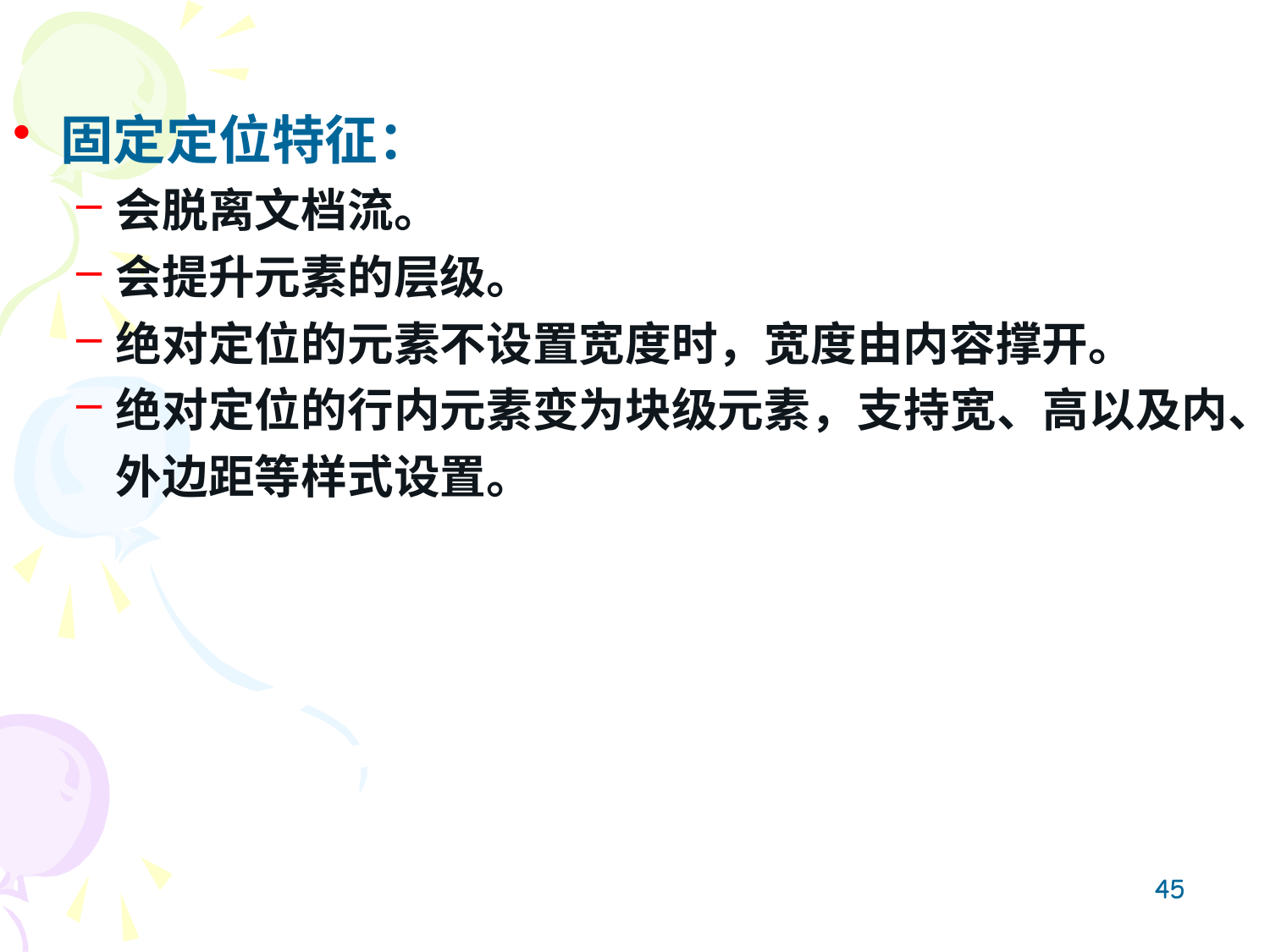

# 固定定位特征：
会脱离文档流。
会提升元素的层级。
绝对定位的元素不设置宽度时，宽度由内容撑开。
绝对定位的行内元素变为块级元素，支持宽、高以及内、外边距等样式设置。

45